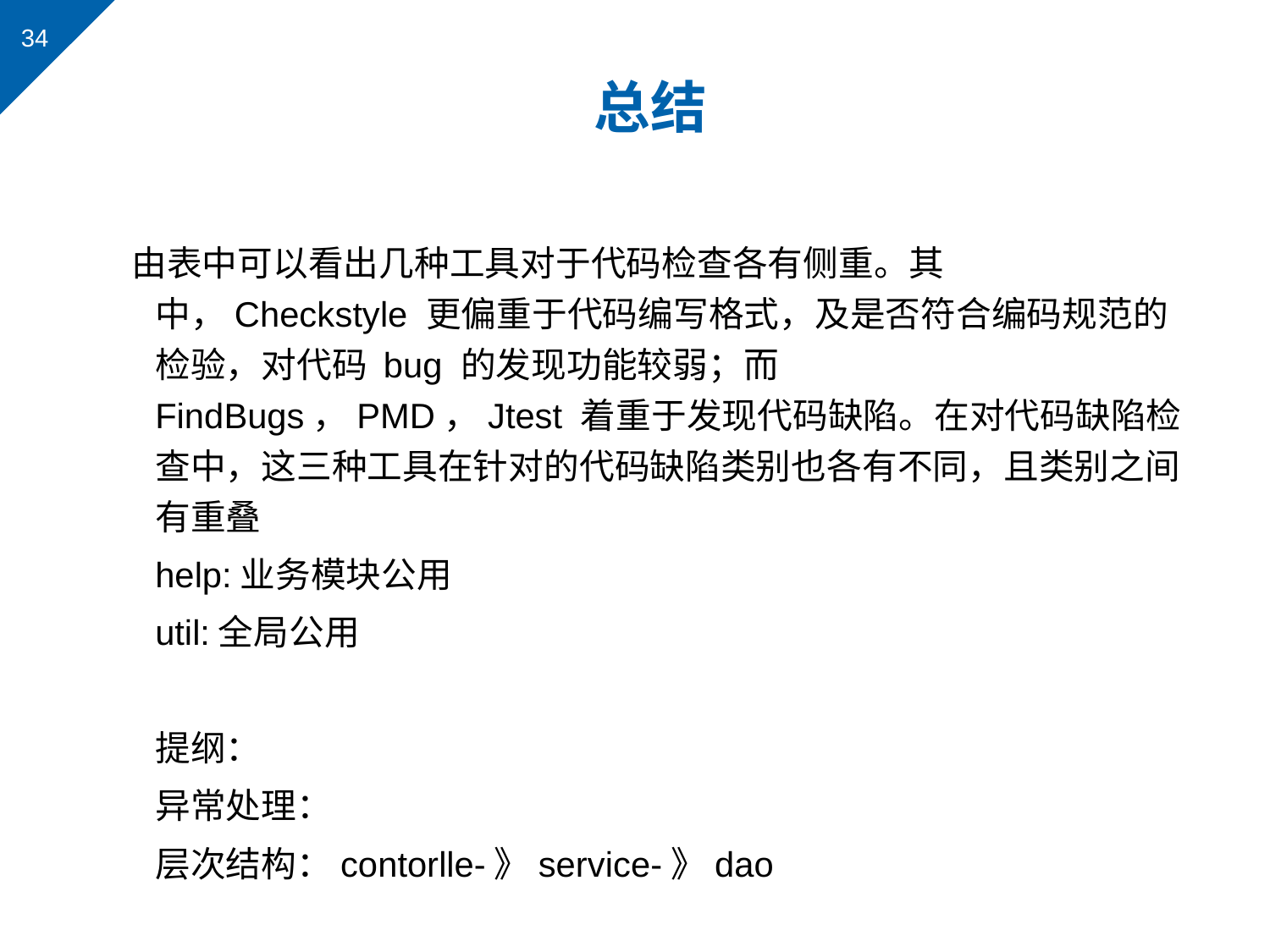

# 总结
  由表中可以看出几种工具对于代码检查各有侧重。其中，Checkstyle 更偏重于代码编写格式，及是否符合编码规范的检验，对代码 bug 的发现功能较弱；而 FindBugs，PMD，Jtest 着重于发现代码缺陷。在对代码缺陷检查中，这三种工具在针对的代码缺陷类别也各有不同，且类别之间有重叠
	help:业务模块公用
	util:全局公用

	提纲：
	异常处理：
	层次结构：contorlle-》service-》dao